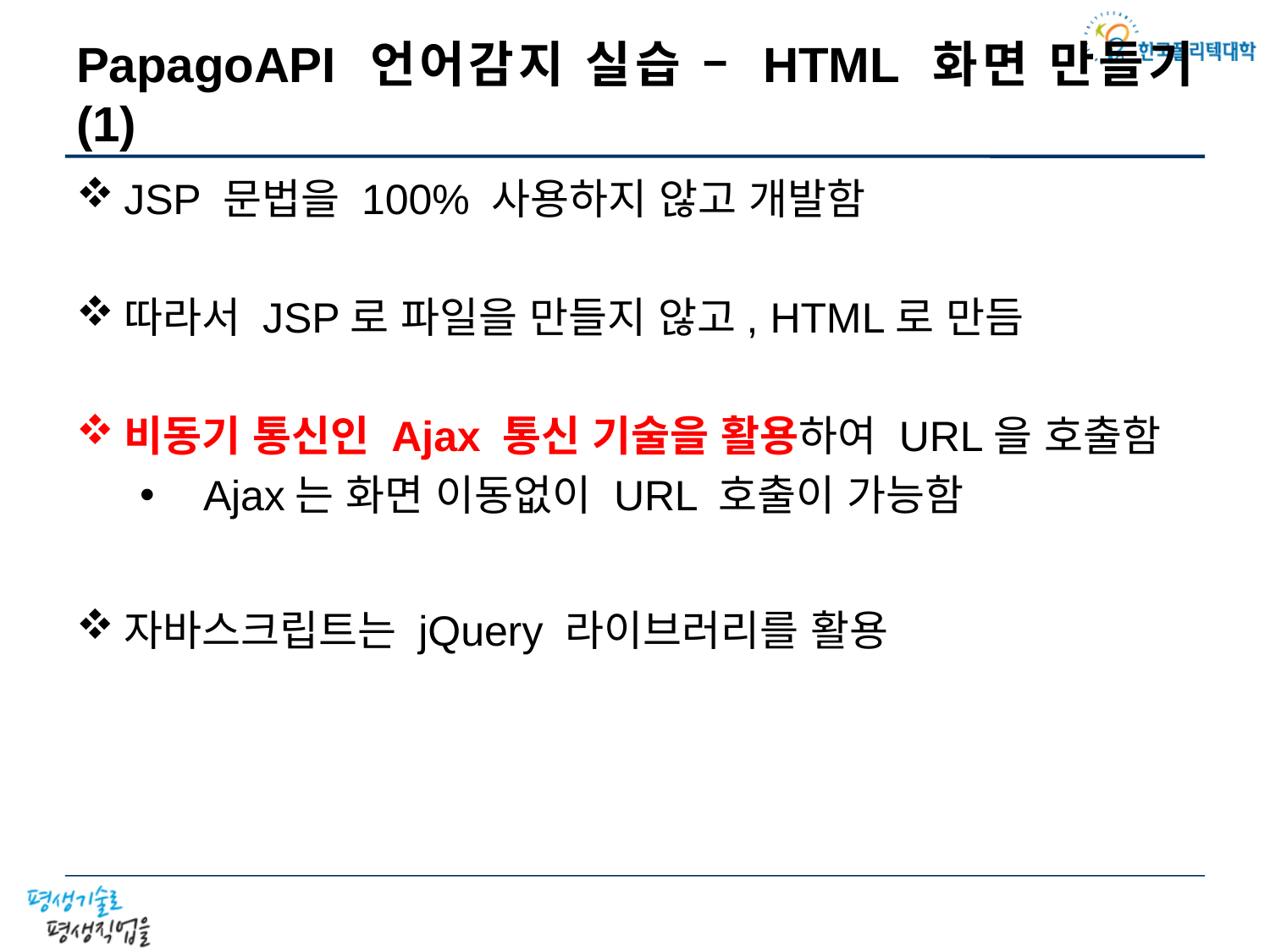

# PapagoAPI 언어감지 실습 – HTML 화면 만들기 (1)
JSP 문법을 100% 사용하지 않고 개발함

따라서 JSP로 파일을 만들지 않고, HTML로 만듬

비동기 통신인 Ajax 통신 기술을 활용하여 URL을 호출함
Ajax는 화면 이동없이 URL 호출이 가능함

자바스크립트는 jQuery 라이브러리를 활용